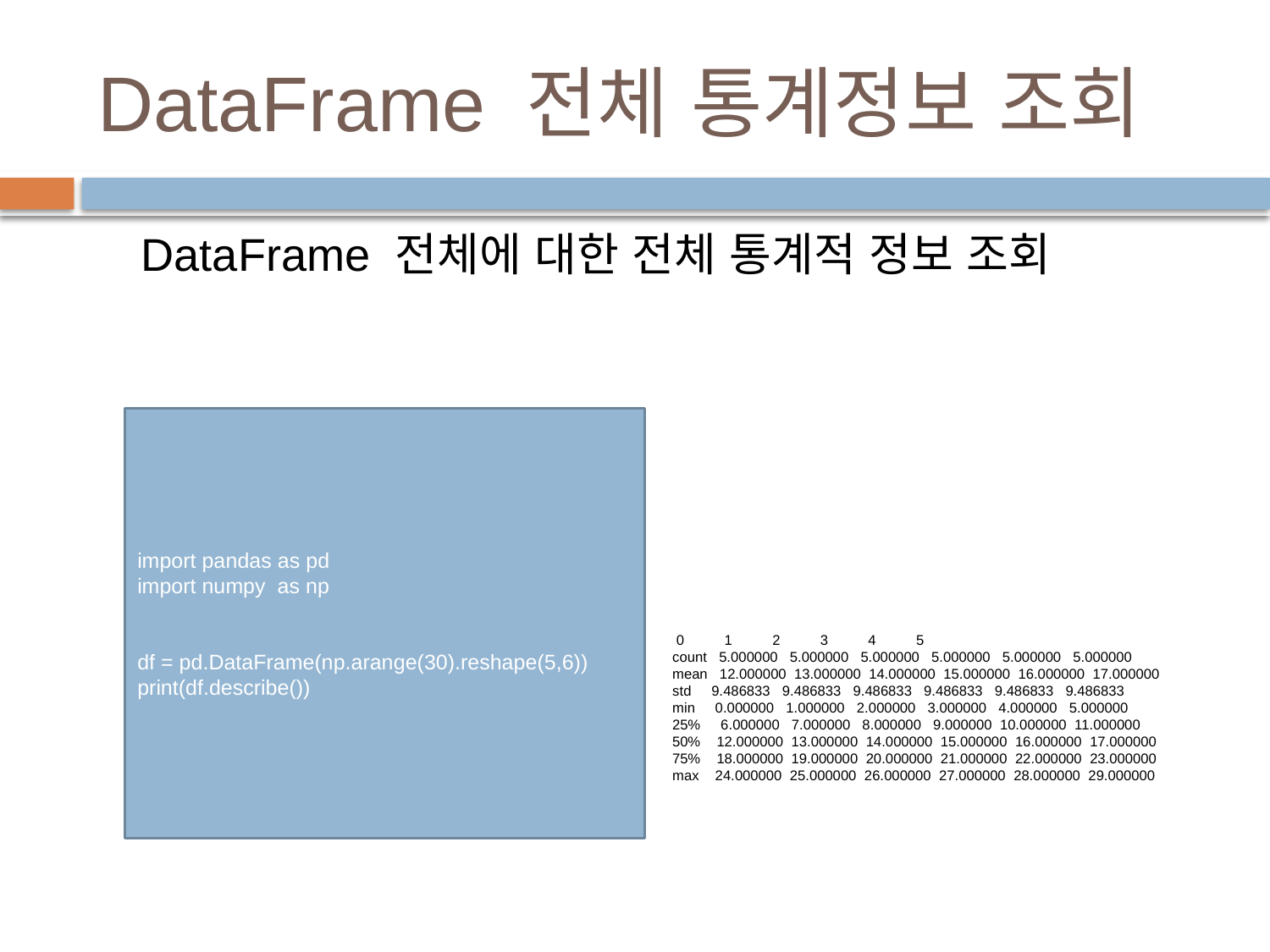

# DataFrame 전체 통계정보 조회
DataFrame 전체에 대한 전체 통계적 정보 조회
import pandas as pd
import numpy  as np

df = pd.DataFrame(np.arange(30).reshape(5,6))
print(df.describe())
 0          1          2          3          4          5
count   5.000000   5.000000   5.000000   5.000000   5.000000   5.000000
mean   12.000000  13.000000  14.000000  15.000000  16.000000  17.000000
std     9.486833   9.486833   9.486833   9.486833   9.486833   9.486833
min     0.000000   1.000000   2.000000   3.000000   4.000000   5.000000
25%     6.000000   7.000000   8.000000   9.000000  10.000000  11.000000
50%    12.000000  13.000000  14.000000  15.000000  16.000000  17.000000
75%    18.000000  19.000000  20.000000  21.000000  22.000000  23.000000
max    24.000000  25.000000  26.000000  27.000000  28.000000  29.000000